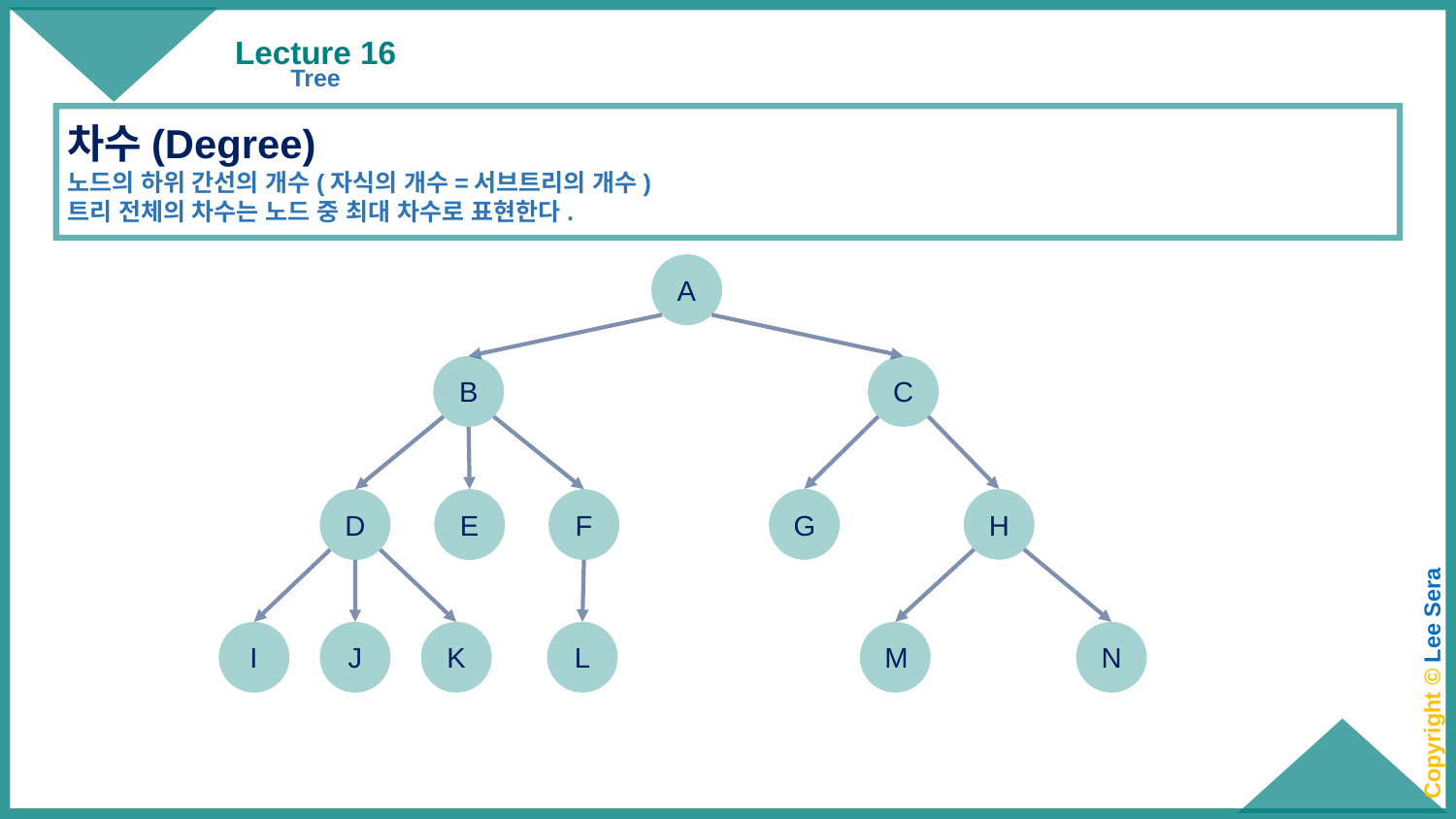

# Lecture 16
Tree
차수(Degree)
노드의 하위 간선의 개수(자식의 개수=서브트리의 개수)
트리 전체의 차수는 노드 중 최대 차수로 표현한다.
A
B
C
G
H
D
E
F
I
J
K
L
M
N
Copyright © Lee Sera